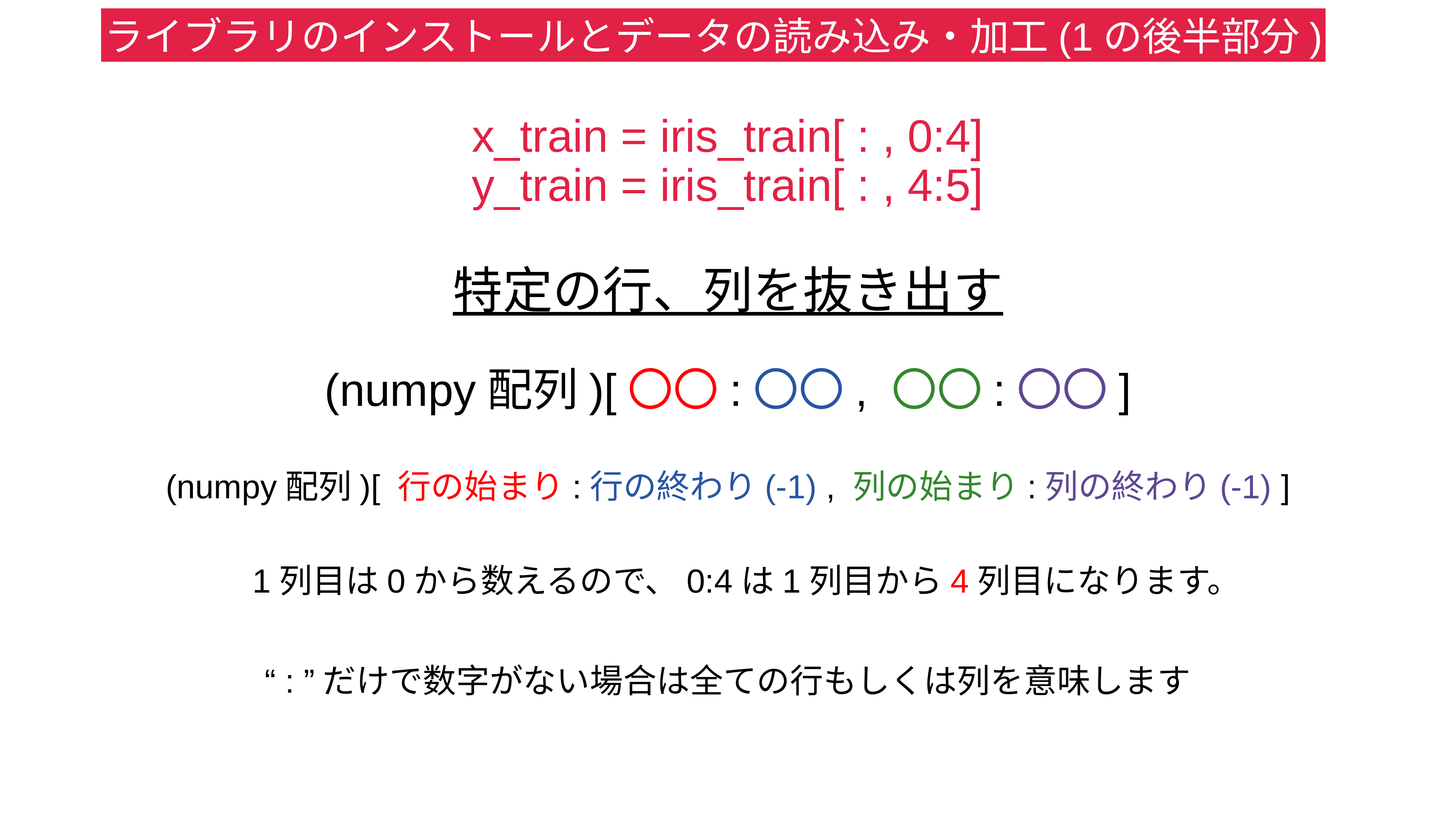

ライブラリのインストールとデータの読み込み・加工(1の後半部分)
x_train = iris_train[ : , 0:4]
y_train = iris_train[ : , 4:5]
特定の行、列を抜き出す
(numpy配列)[〇〇:〇〇, 〇〇:〇〇]
(numpy配列)[ 行の始まり:行の終わり(-1) , 列の始まり:列の終わり(-1) ]
1列目は0から数えるので、0:4は1列目から4列目になります。
“ : ”だけで数字がない場合は全ての行もしくは列を意味します